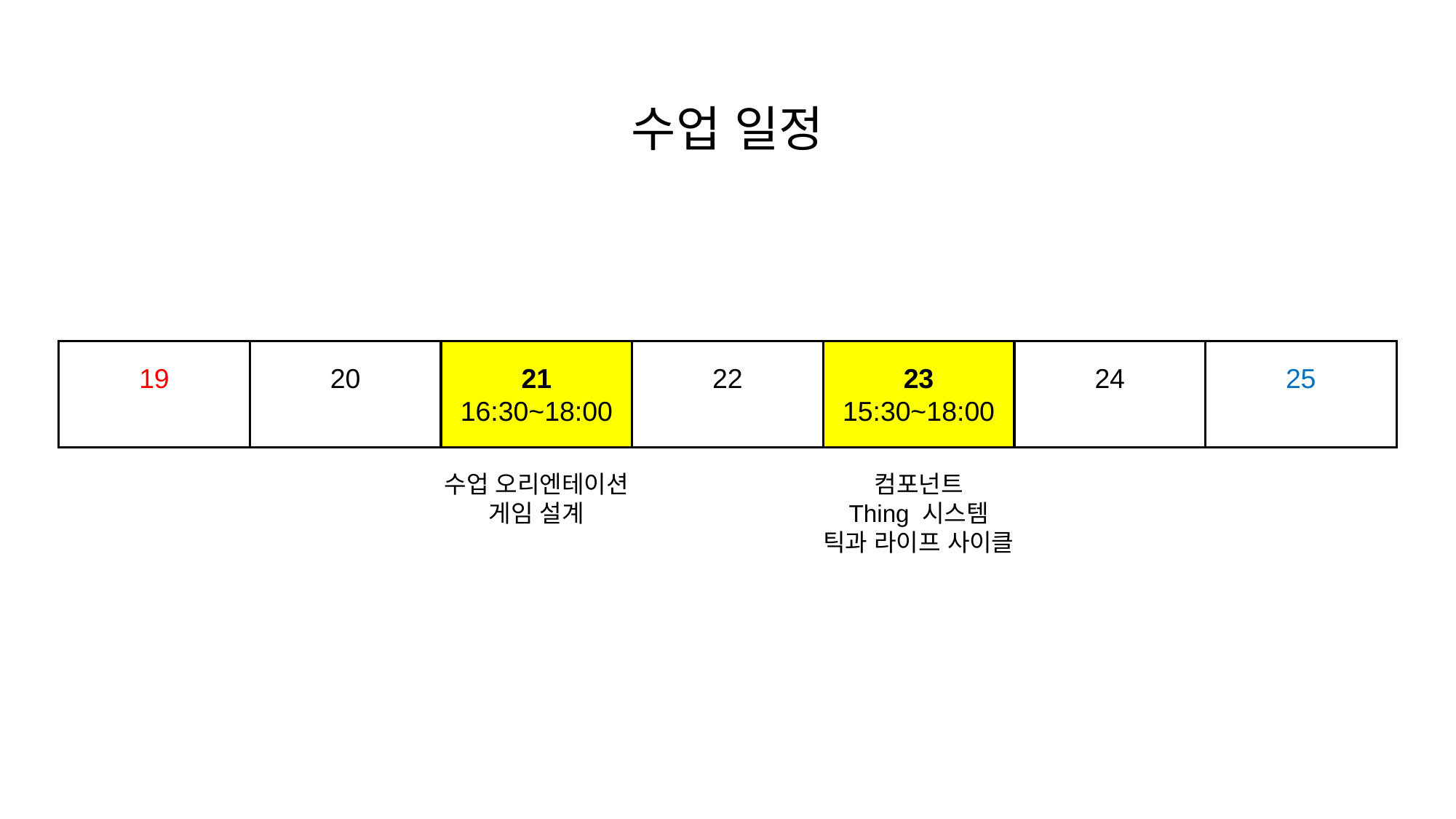

수업 일정
25

24

23
15:30~18:00
19

20

21
16:30~18:00
22

컴포넌트
Thing 시스템
틱과 라이프 사이클
수업 오리엔테이션
게임 설계